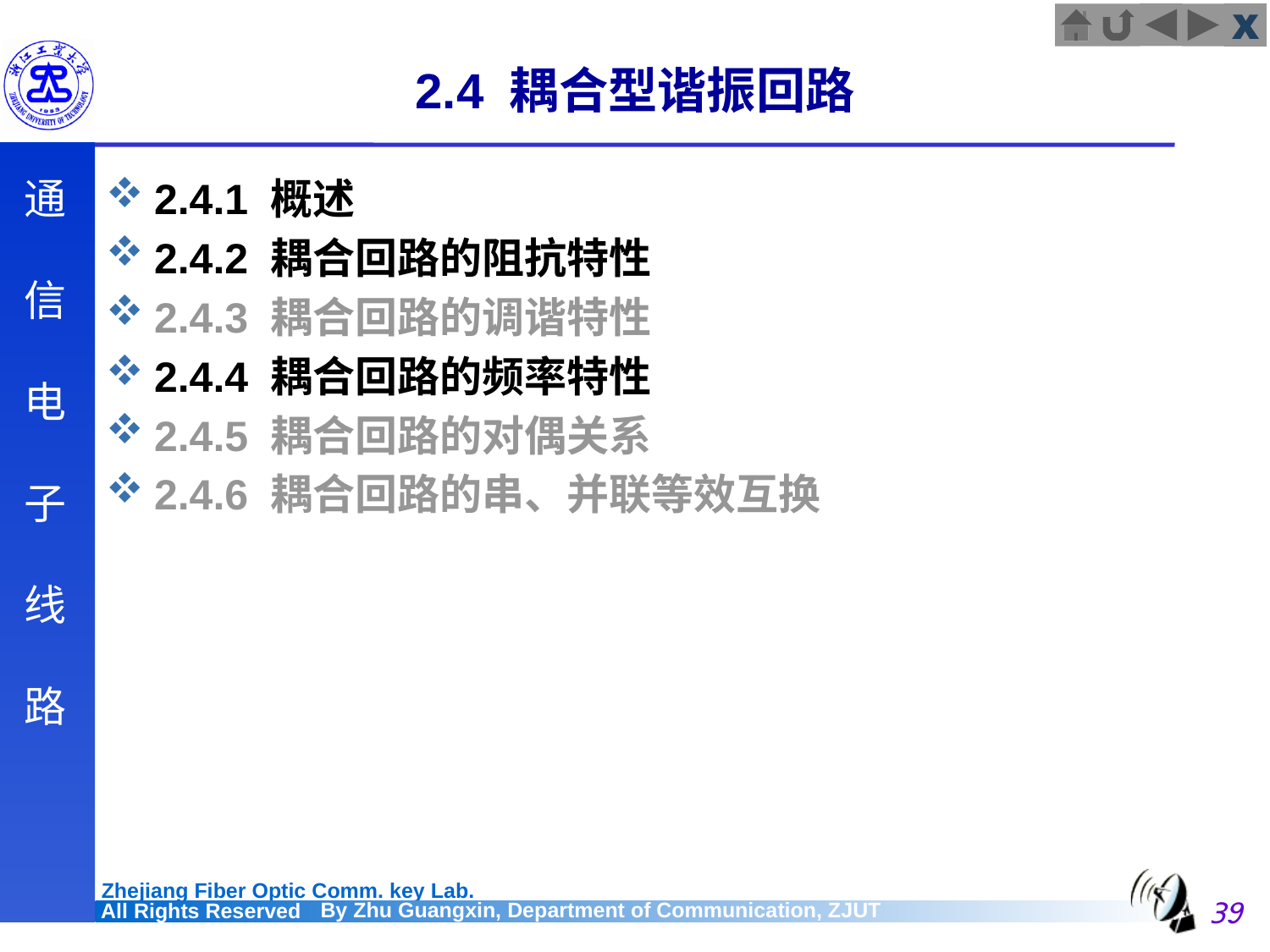

# 2.4 耦合型谐振回路
2.4.1 概述
2.4.2 耦合回路的阻抗特性
2.4.3 耦合回路的调谐特性
2.4.4 耦合回路的频率特性
2.4.5 耦合回路的对偶关系
2.4.6 耦合回路的串、并联等效互换